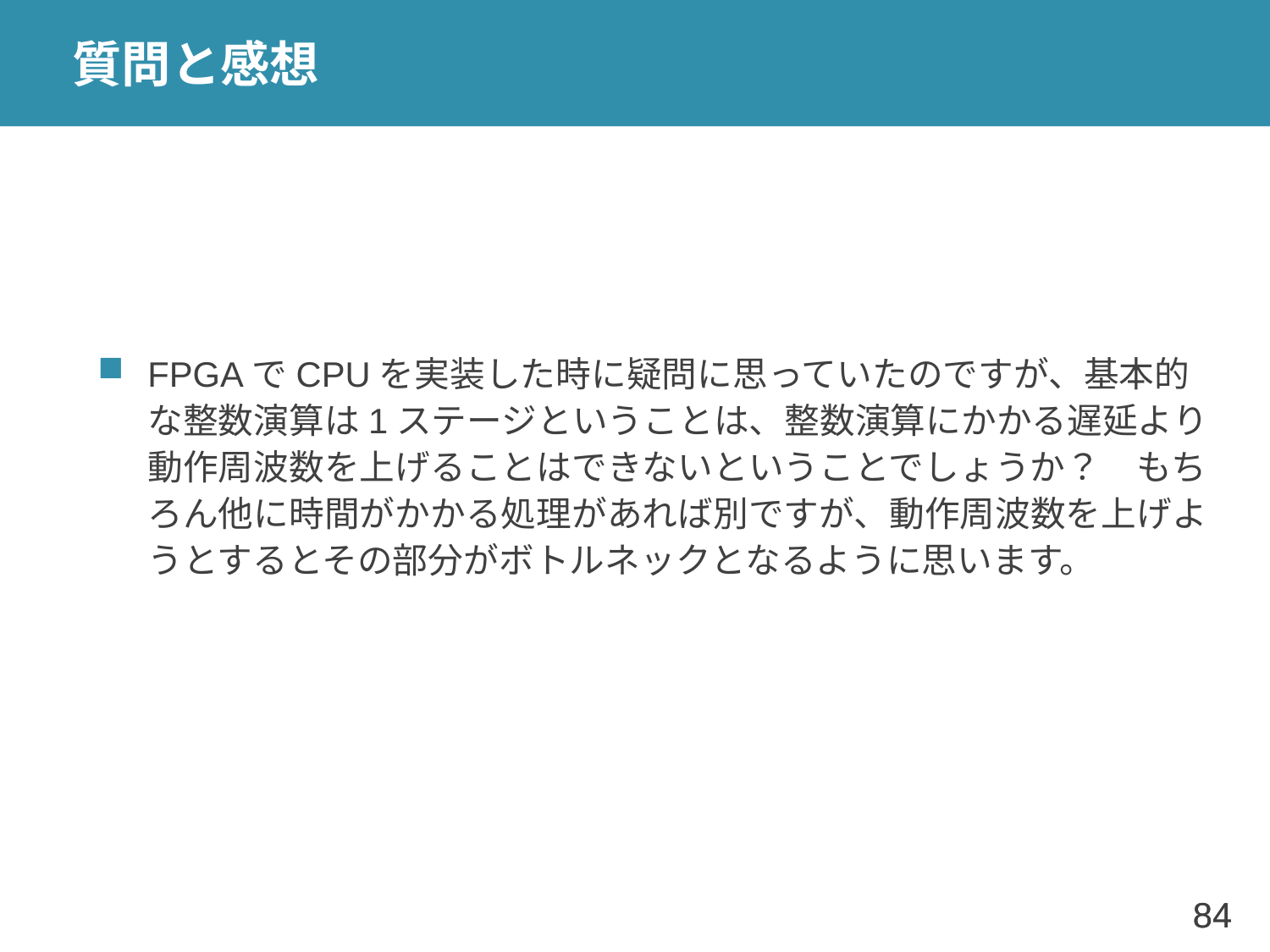

# 質問と感想
FPGAでCPUを実装した時に疑問に思っていたのですが、基本的な整数演算は1ステージということは、整数演算にかかる遅延より動作周波数を上げることはできないということでしょうか？　もちろん他に時間がかかる処理があれば別ですが、動作周波数を上げようとするとその部分がボトルネックとなるように思います。